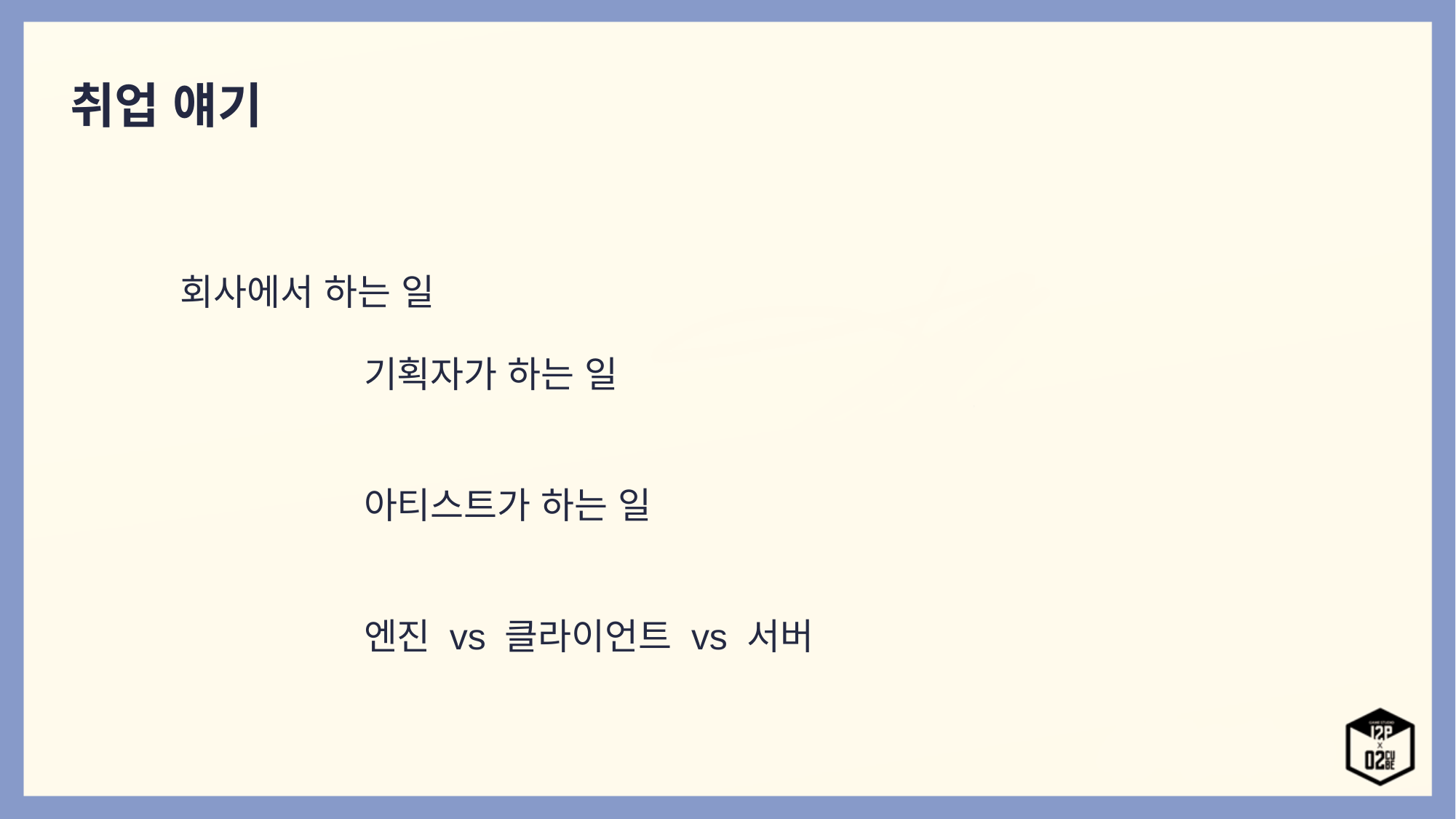

취업 얘기

회사에서 하는 일

기획자가 하는 일

아티스트가 하는 일

엔진 vs 클라이언트 vs 서버